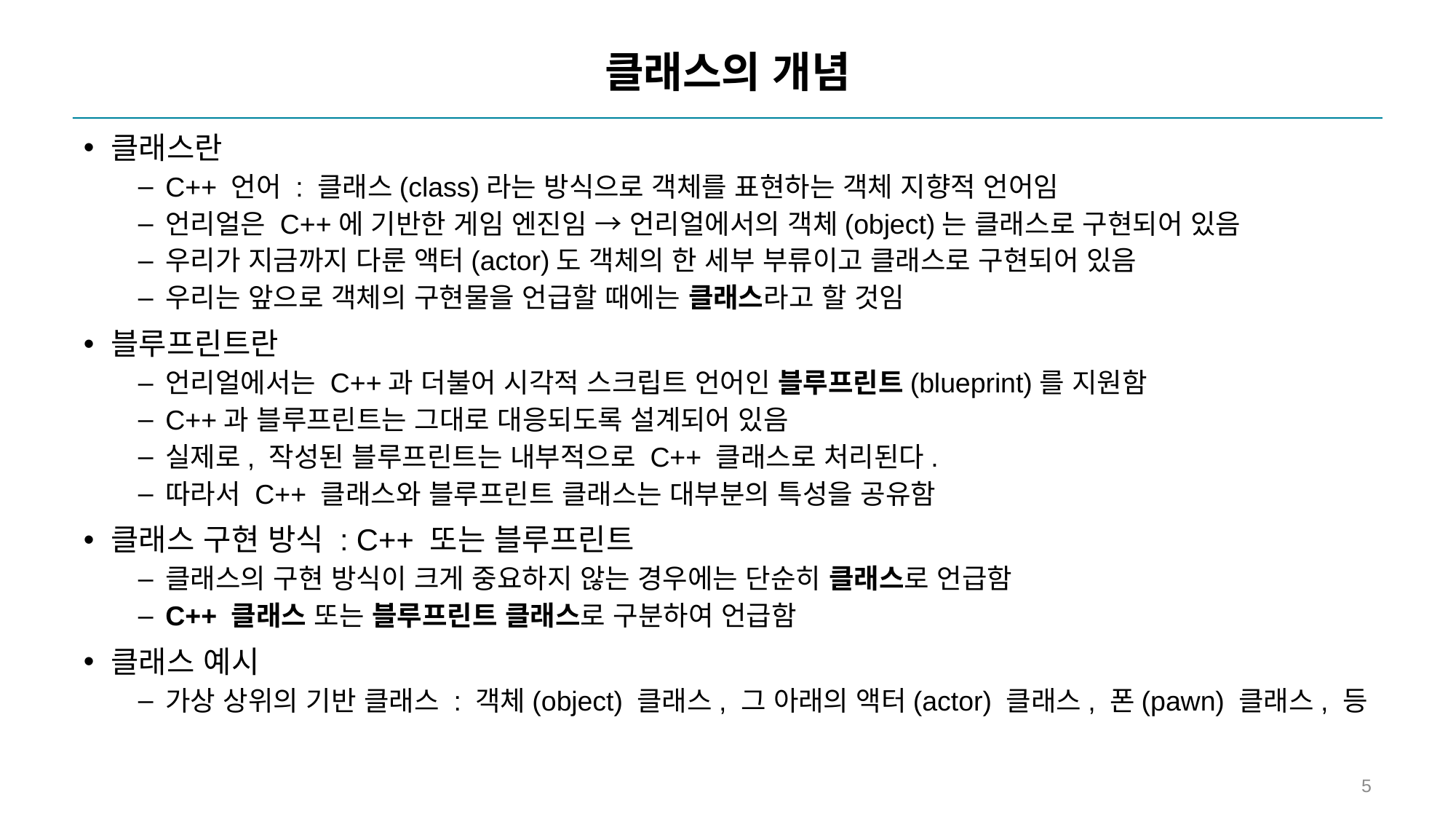

# 클래스의 개념
클래스란
C++ 언어 : 클래스(class)라는 방식으로 객체를 표현하는 객체 지향적 언어임
언리얼은 C++에 기반한 게임 엔진임 → 언리얼에서의 객체(object)는 클래스로 구현되어 있음
우리가 지금까지 다룬 액터(actor)도 객체의 한 세부 부류이고 클래스로 구현되어 있음
우리는 앞으로 객체의 구현물을 언급할 때에는 클래스라고 할 것임
블루프린트란
언리얼에서는 C++과 더불어 시각적 스크립트 언어인 블루프린트(blueprint)를 지원함
C++과 블루프린트는 그대로 대응되도록 설계되어 있음
실제로, 작성된 블루프린트는 내부적으로 C++ 클래스로 처리된다.
따라서 C++ 클래스와 블루프린트 클래스는 대부분의 특성을 공유함
클래스 구현 방식 : C++ 또는 블루프린트
클래스의 구현 방식이 크게 중요하지 않는 경우에는 단순히 클래스로 언급함
C++ 클래스 또는 블루프린트 클래스로 구분하여 언급함
클래스 예시
가상 상위의 기반 클래스 : 객체(object) 클래스, 그 아래의 액터(actor) 클래스, 폰(pawn) 클래스, 등
5